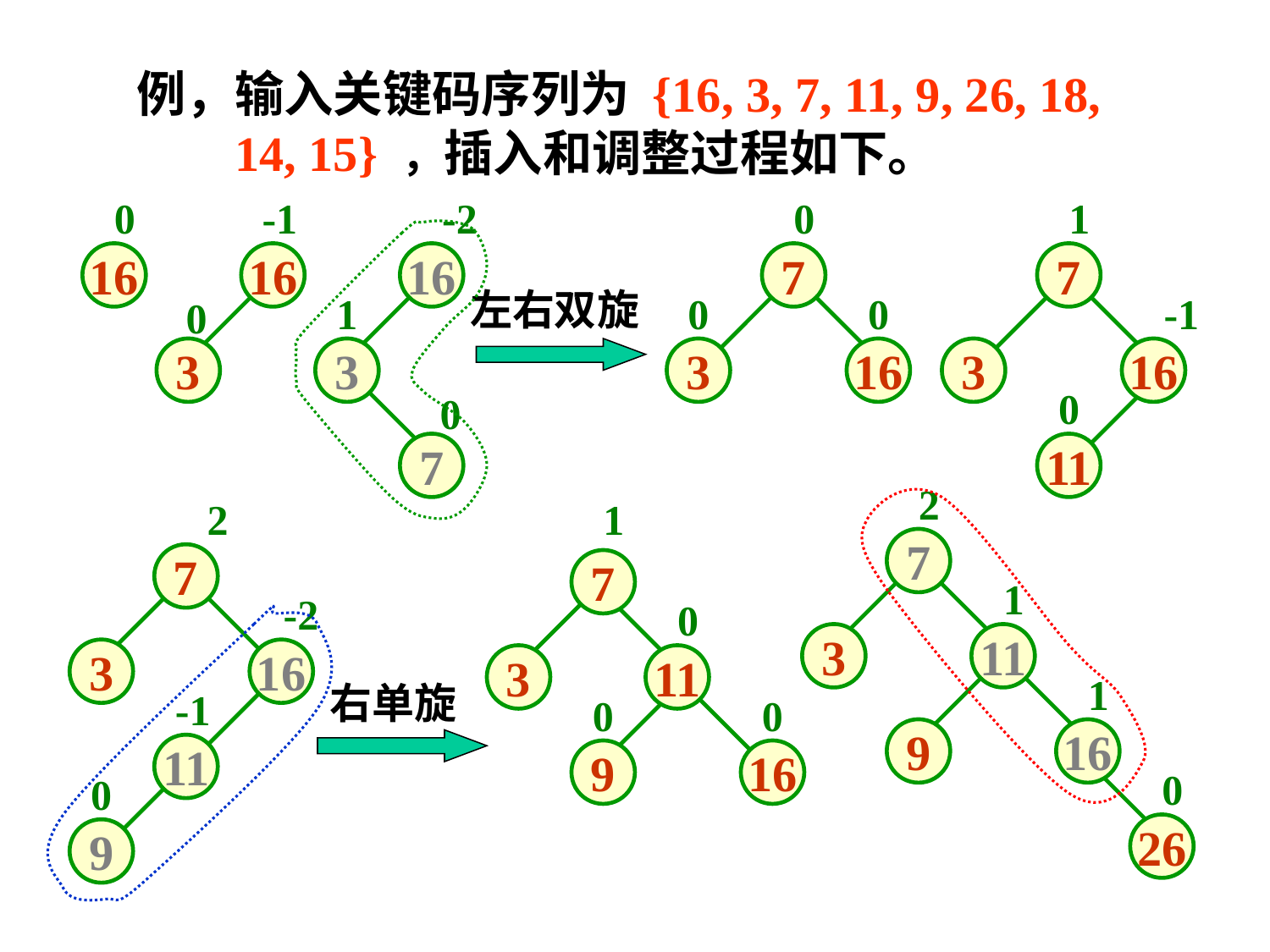

例，输入关键码序列为 {16, 3, 7, 11, 9, 26, 18,
        14, 15} ，插入和调整过程如下。
0
-1
-2
0
1

16
16
16
7
7
左右双旋
1
0
0
-1
0

3
3

3
16
3
16
0
0

7
11
2

2
1
7
7
7
1
-2

0

3
11
3
16
3
11
1
右单旋
-1

0
0

9
16

11
9
16
0
0

26
9
146